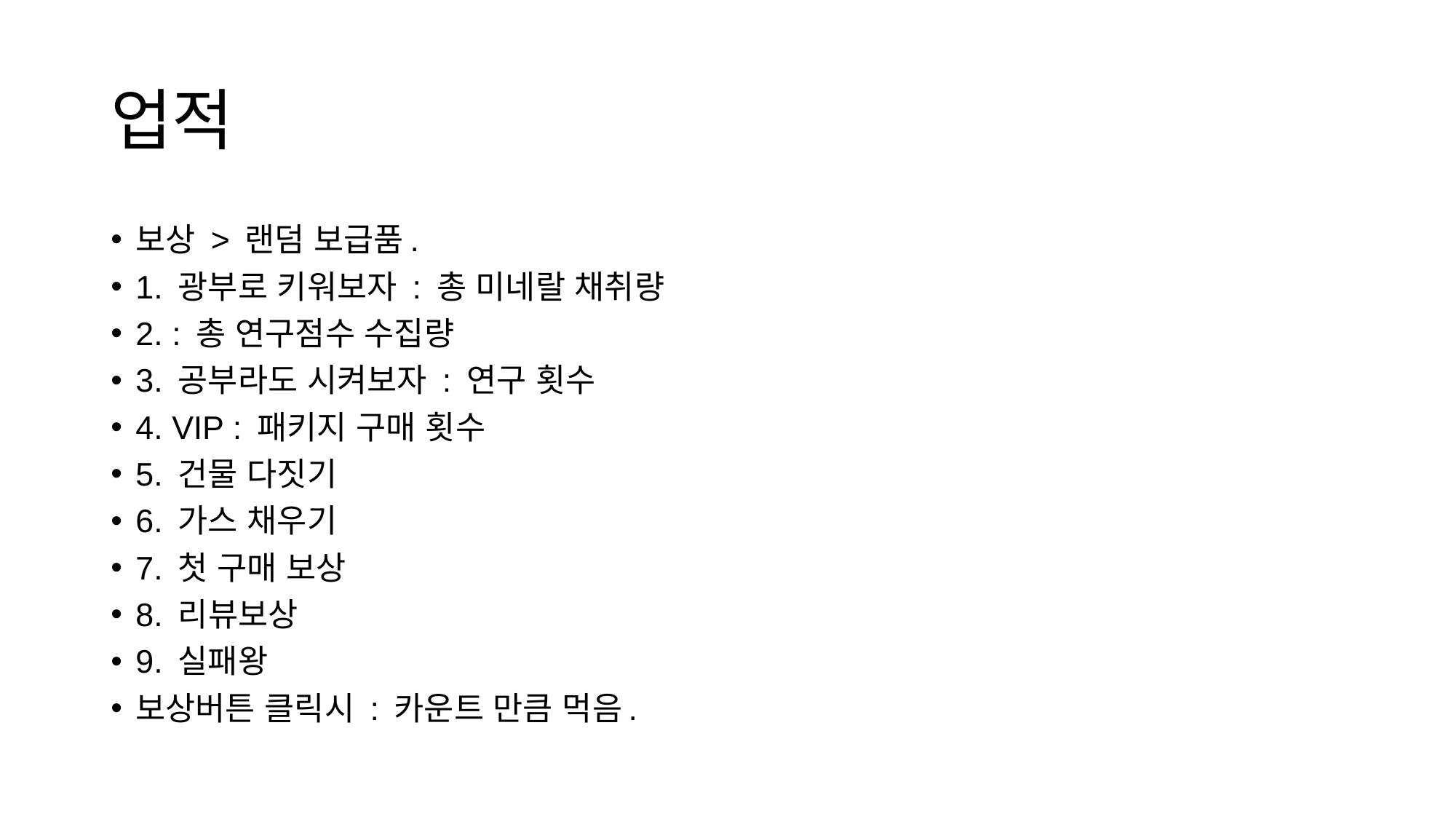

# 업적
보상 > 랜덤 보급품.
1. 광부로 키워보자 : 총 미네랄 채취량
2. : 총 연구점수 수집량
3. 공부라도 시켜보자 : 연구 횟수
4. VIP : 패키지 구매 횟수
5. 건물 다짓기
6. 가스 채우기
7. 첫 구매 보상
8. 리뷰보상
9. 실패왕
보상버튼 클릭시 : 카운트 만큼 먹음.